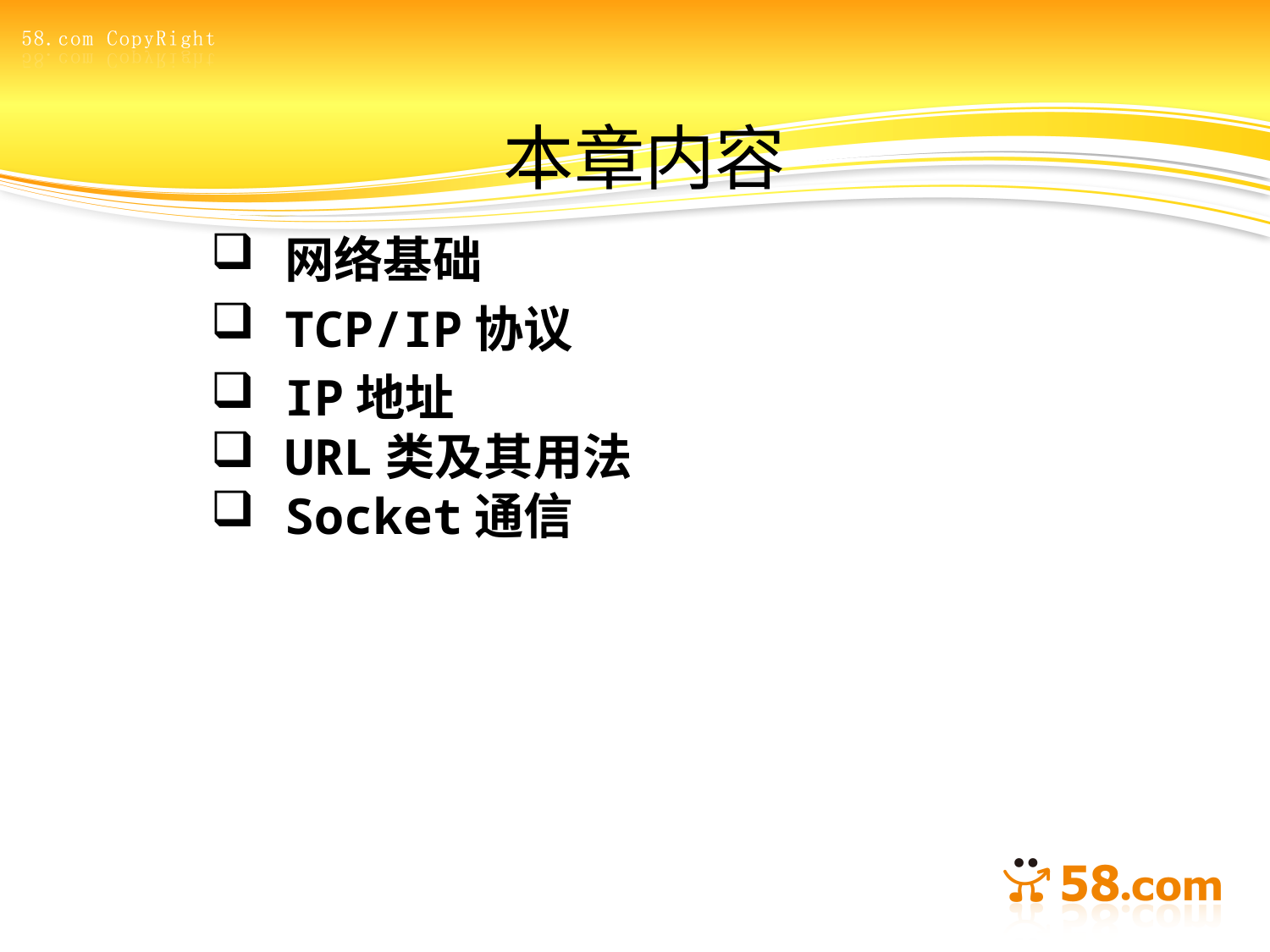

# 本章内容
网络基础
TCP/IP协议
IP地址
URL类及其用法
Socket通信